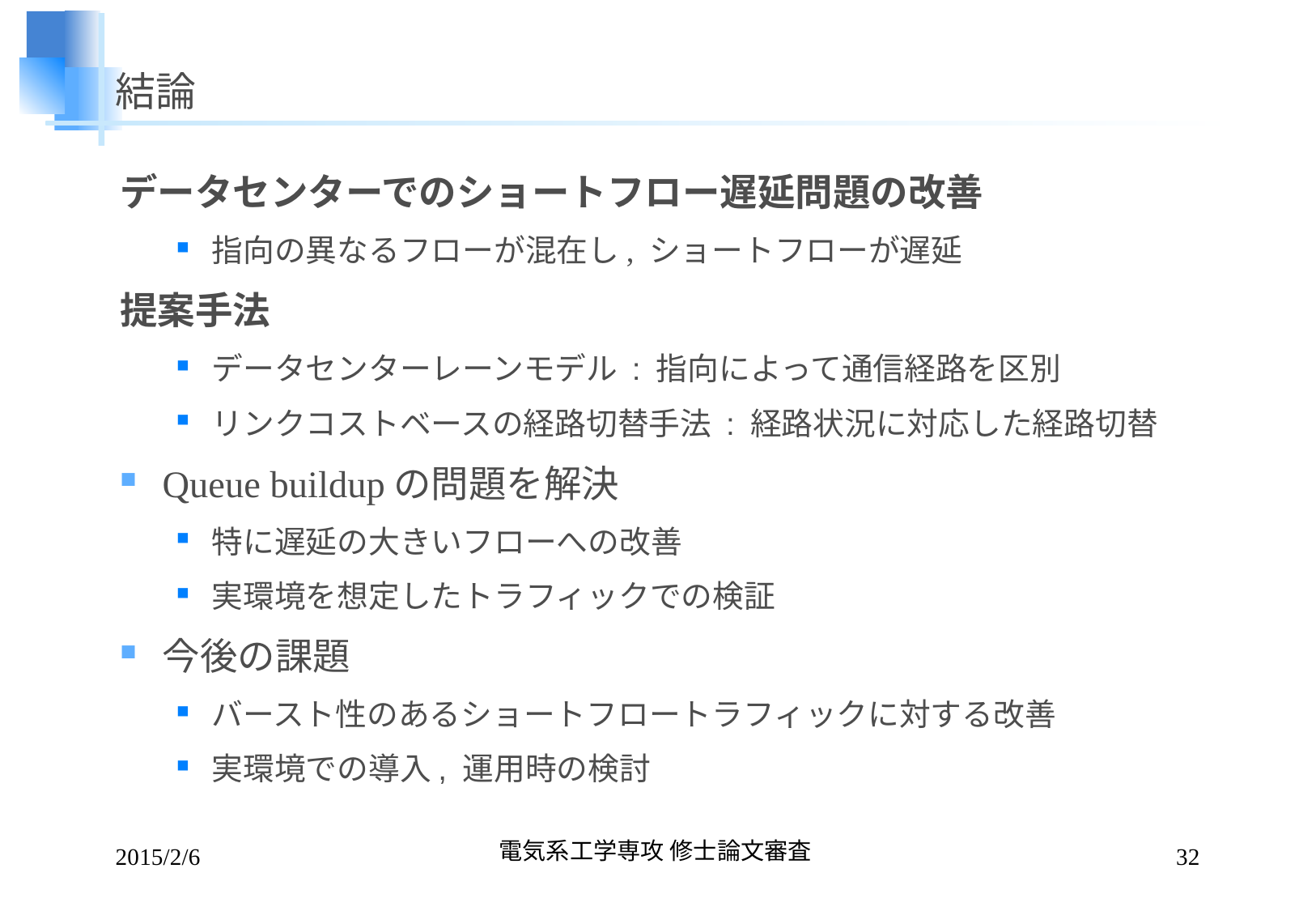

# 結論
データセンターでのショートフロー遅延問題の改善
指向の異なるフローが混在し, ショートフローが遅延
提案手法
データセンターレーンモデル : 指向によって通信経路を区別
リンクコストベースの経路切替手法 : 経路状況に対応した経路切替
Queue buildupの問題を解決
特に遅延の大きいフローへの改善
実環境を想定したトラフィックでの検証
今後の課題
バースト性のあるショートフロートラフィックに対する改善
実環境での導入, 運用時の検討
2015/2/6
電気系工学専攻 修士論文審査
32